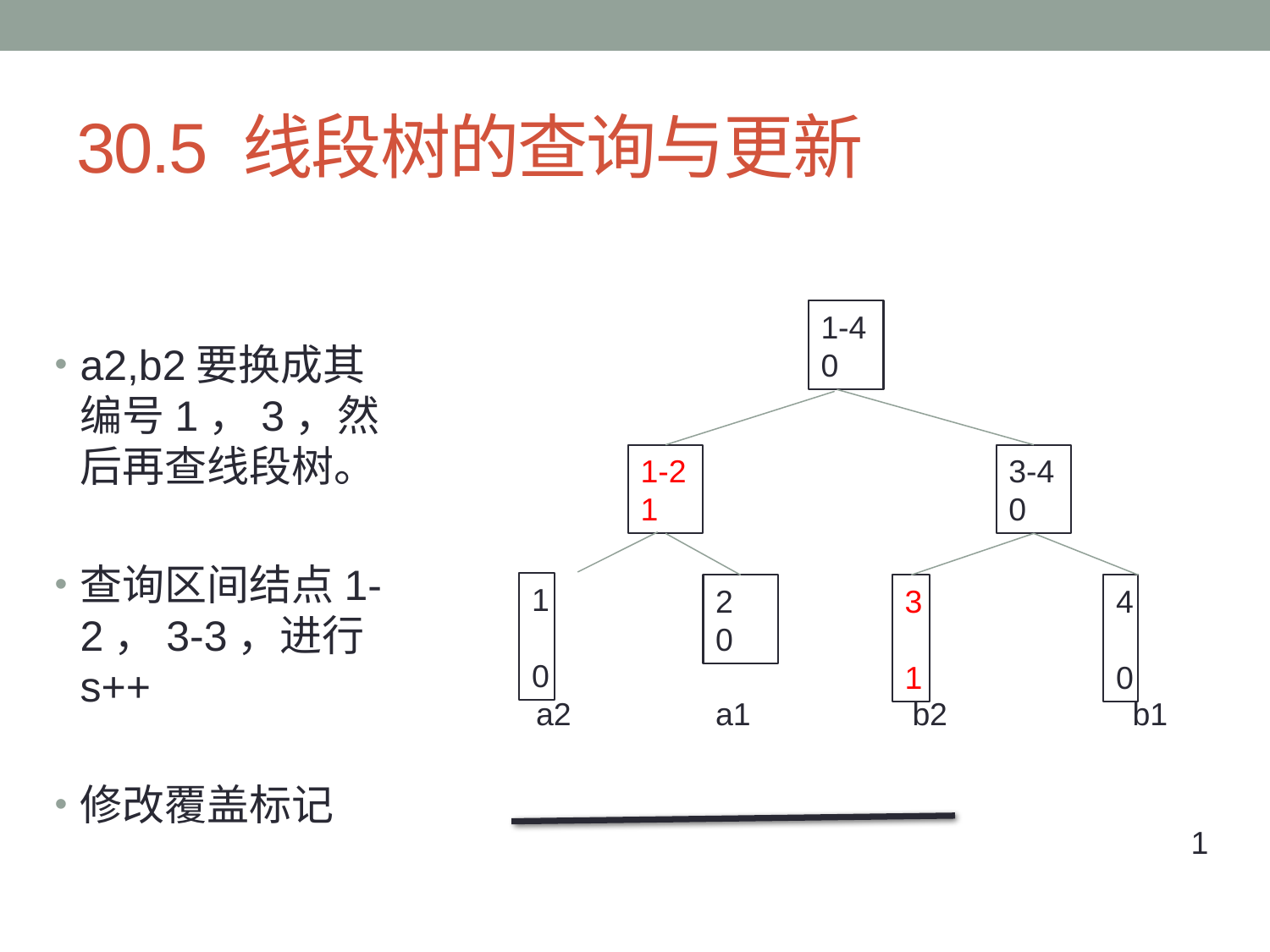

# 30.5 线段树的查询与更新

a2,b2要换成其编号1，3，然后再查线段树。

查询区间结点1-2，3-3，进行s++

修改覆盖标记
1-4 0
1-2 1
3-4 0
1 0
2  0
3 1
4 0
a2
a1
b2
b1
1